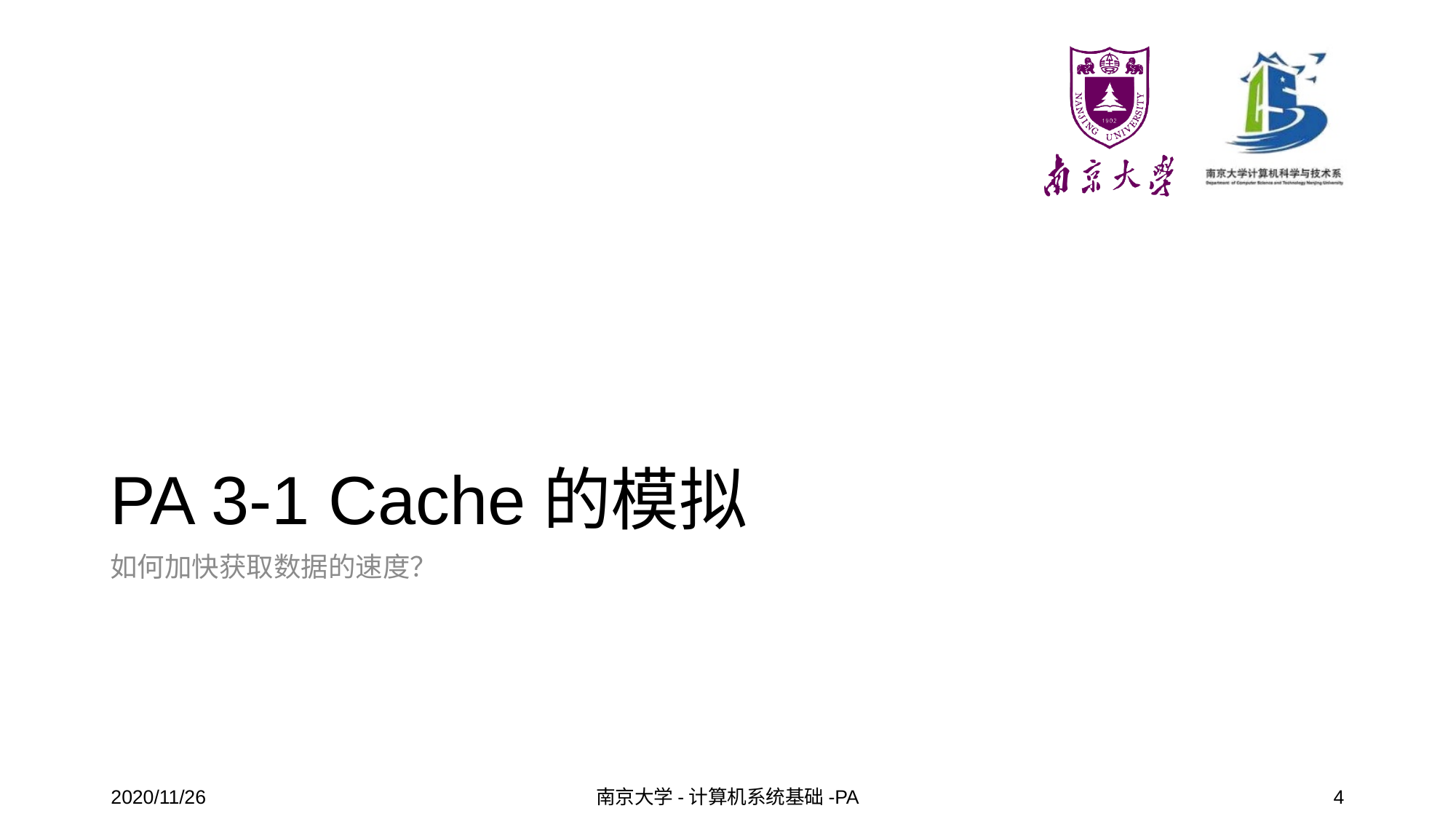

# PA 3-1 Cache的模拟
如何加快获取数据的速度？
2020/11/26
南京大学-计算机系统基础-PA
4